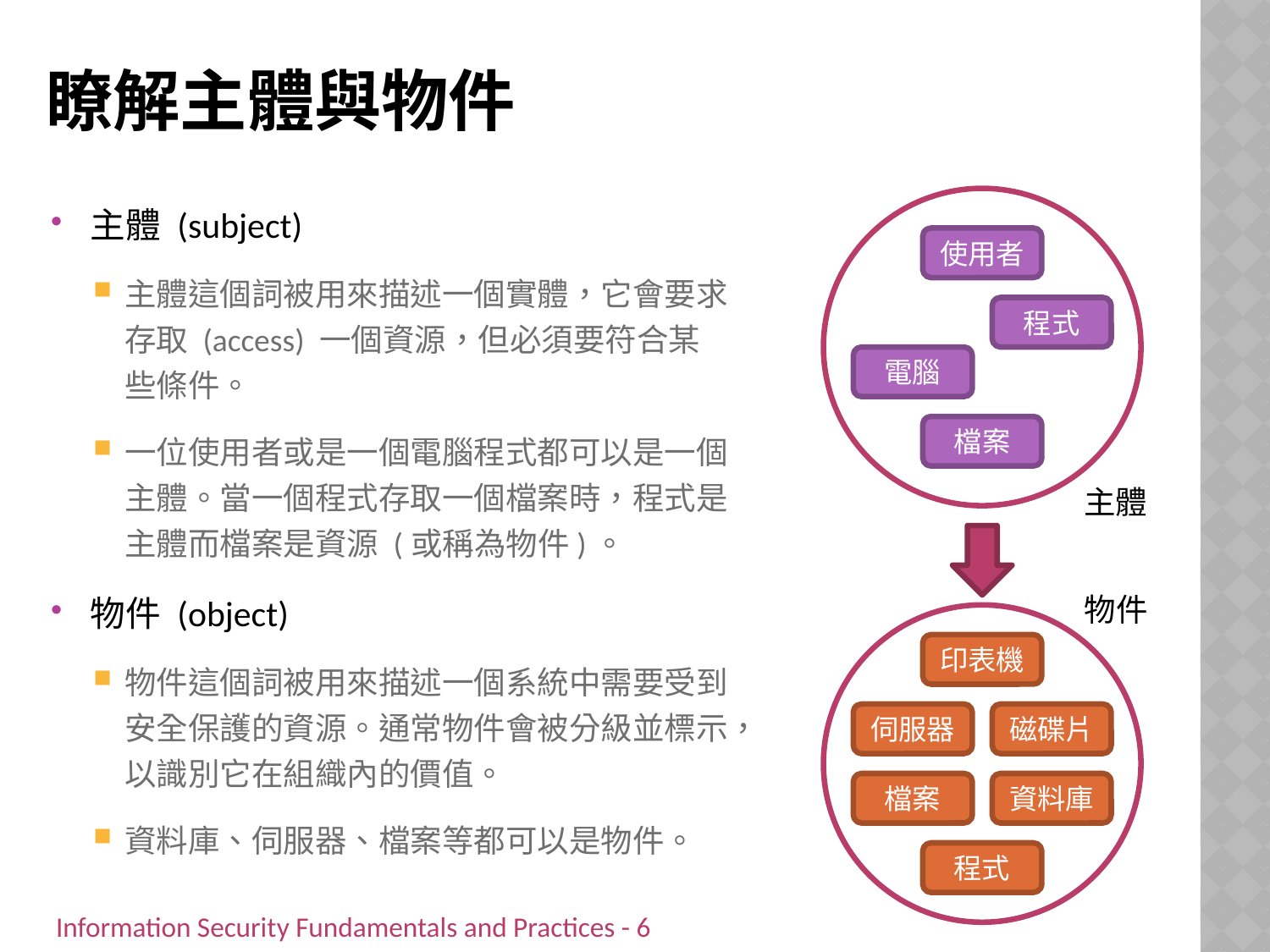

# 瞭解主體與物件
主體 (subject)
主體這個詞被用來描述一個實體，它會要求存取 (access) 一個資源，但必須要符合某些條件。
一位使用者或是一個電腦程式都可以是一個主體。當一個程式存取一個檔案時，程式是主體而檔案是資源 (或稱為物件)。
物件 (object)
物件這個詞被用來描述一個系統中需要受到安全保護的資源。通常物件會被分級並標示，以識別它在組織內的價值。
資料庫、伺服器、檔案等都可以是物件。

使用者
程式
電腦
檔案
主體

物件

印表機
伺服器
磁碟片
檔案
資料庫
程式